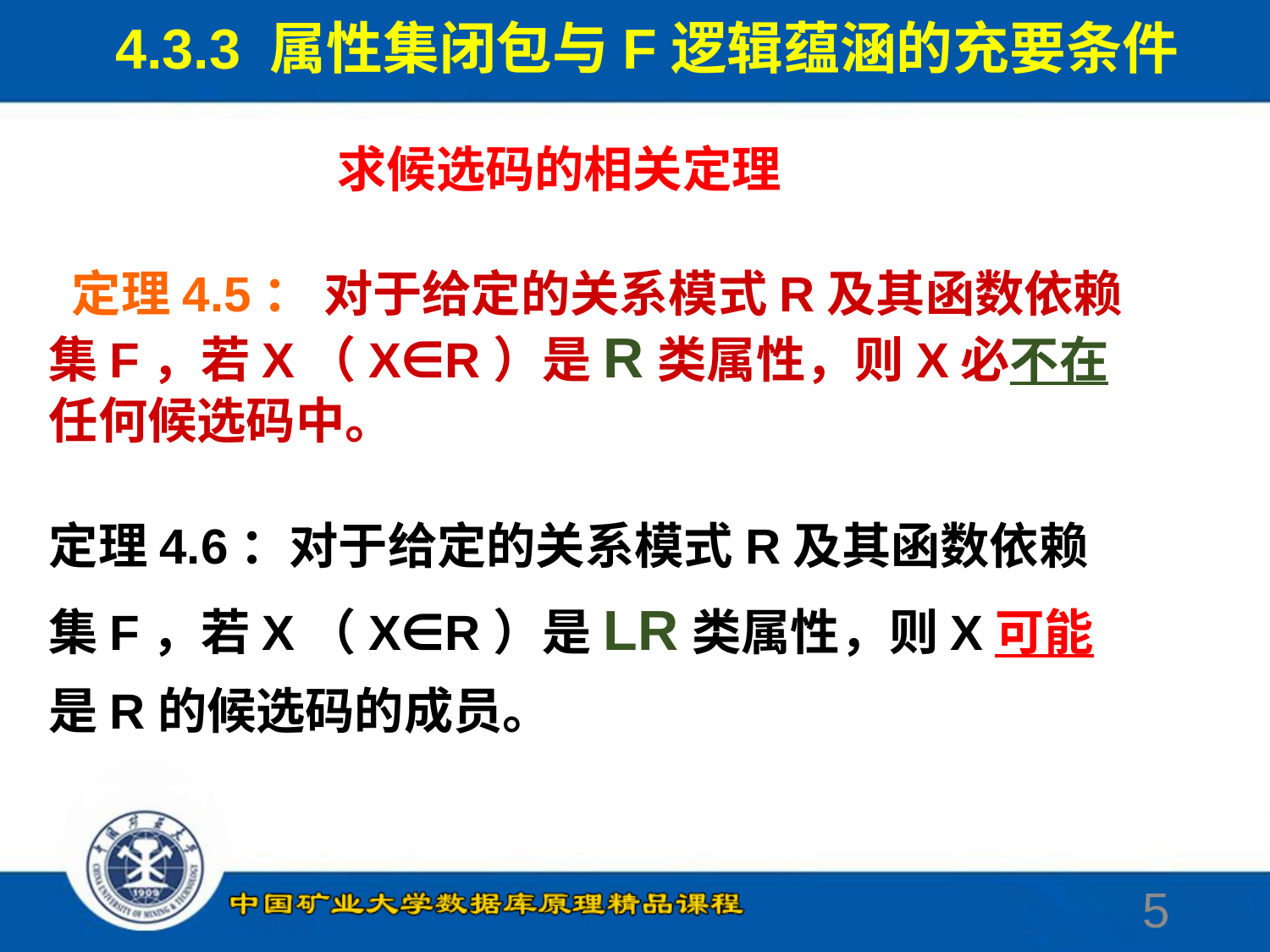

4.3.3 属性集闭包与F逻辑蕴涵的充要条件
求候选码的相关定理
 定理4.5： 对于给定的关系模式R及其函数依赖集F，若X（X∈R）是R类属性，则X必不在任何候选码中。
定理4.6：对于给定的关系模式R及其函数依赖集F，若X（X∈R）是LR类属性，则X可能是R的候选码的成员。
5